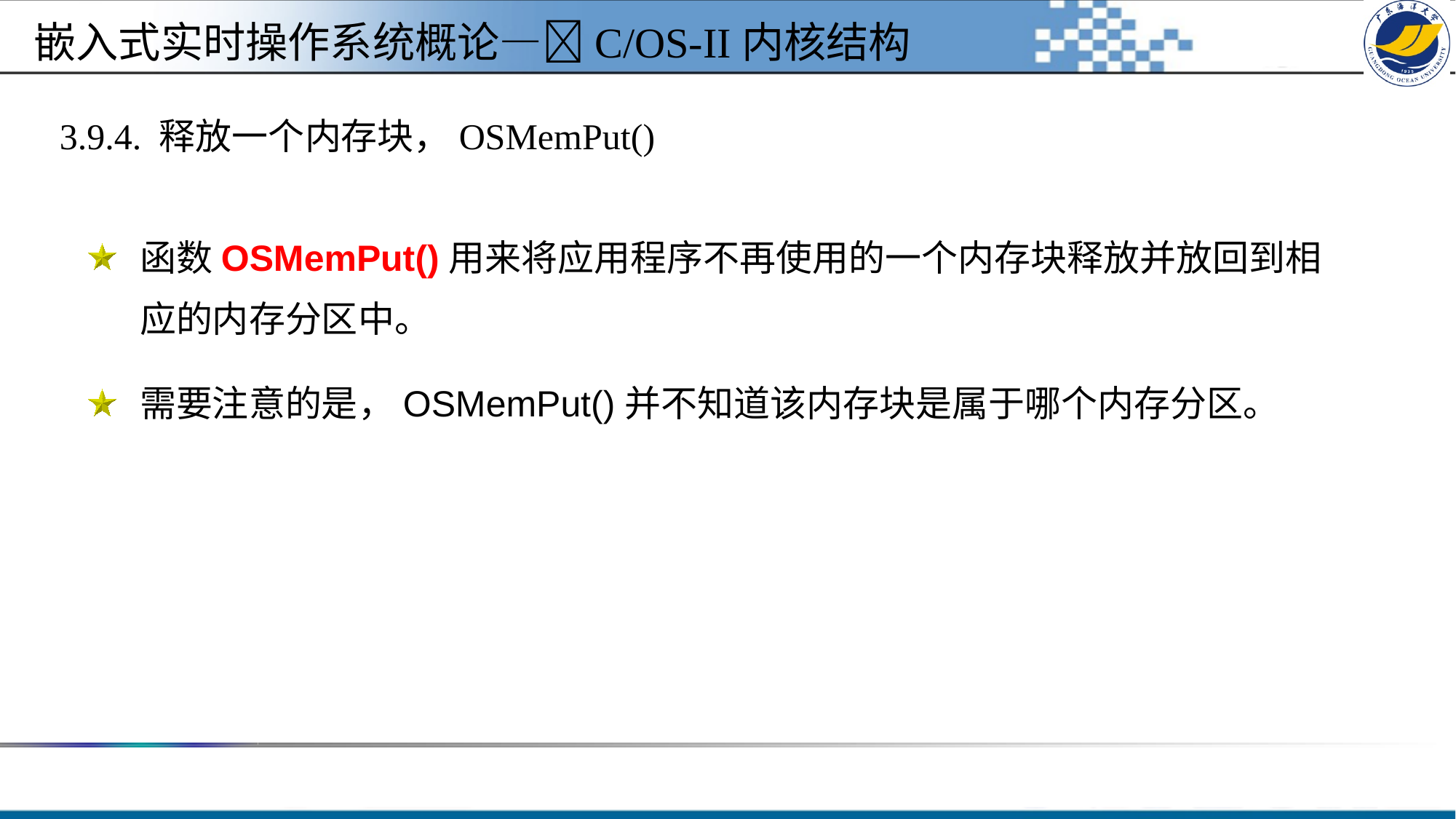

嵌入式实时操作系统概论—μC/OS-II内核结构
# 3.9.4. 释放一个内存块，OSMemPut()
函数OSMemPut()用来将应用程序不再使用的一个内存块释放并放回到相应的内存分区中。
需要注意的是，OSMemPut()并不知道该内存块是属于哪个内存分区。
89